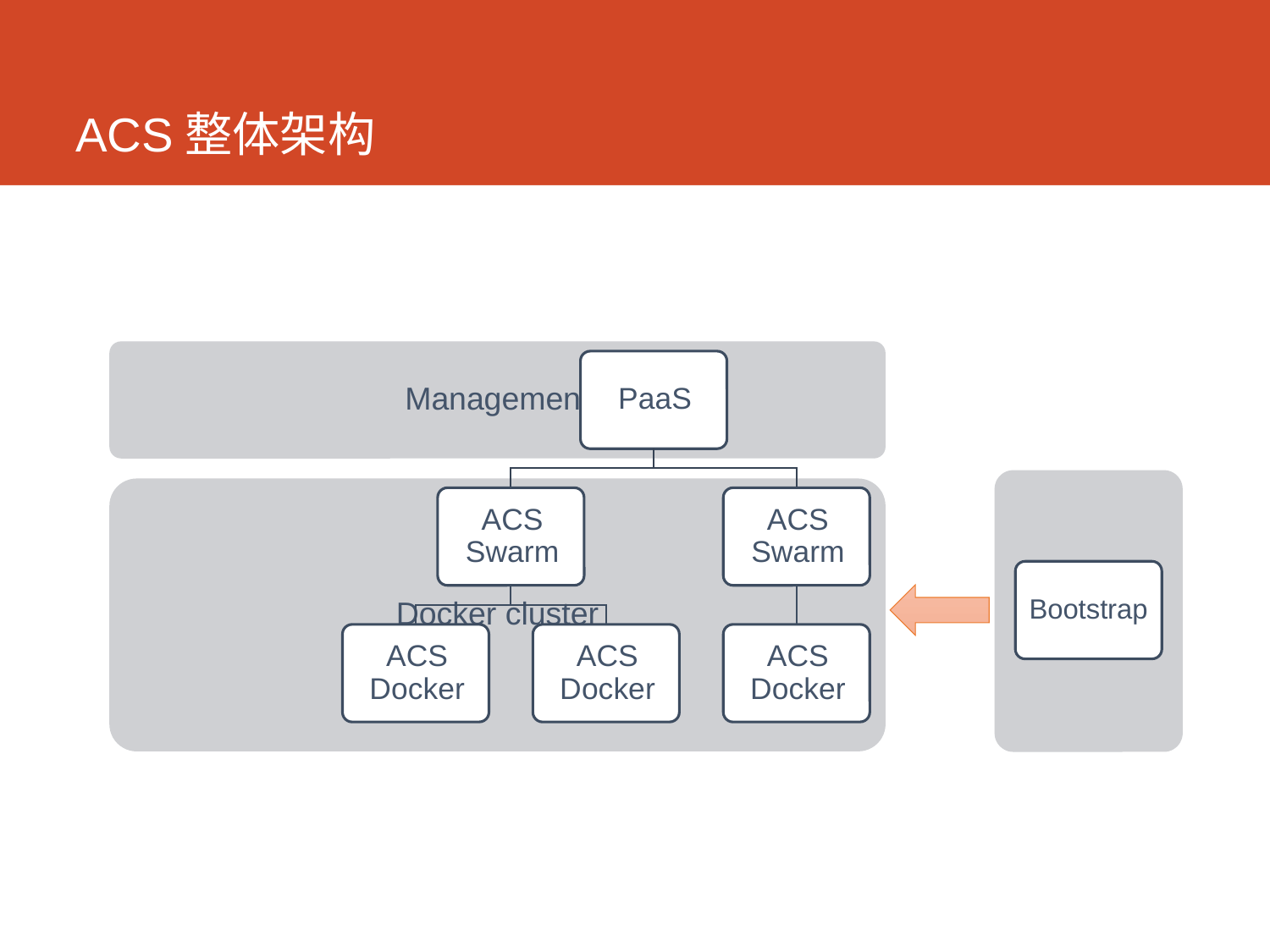

# ACS整体架构
Docker cluster
Management
PaaS
ACS Swarm
ACS Docker
ACS Docker
ACS Swarm
ACS Docker

Bootstrap